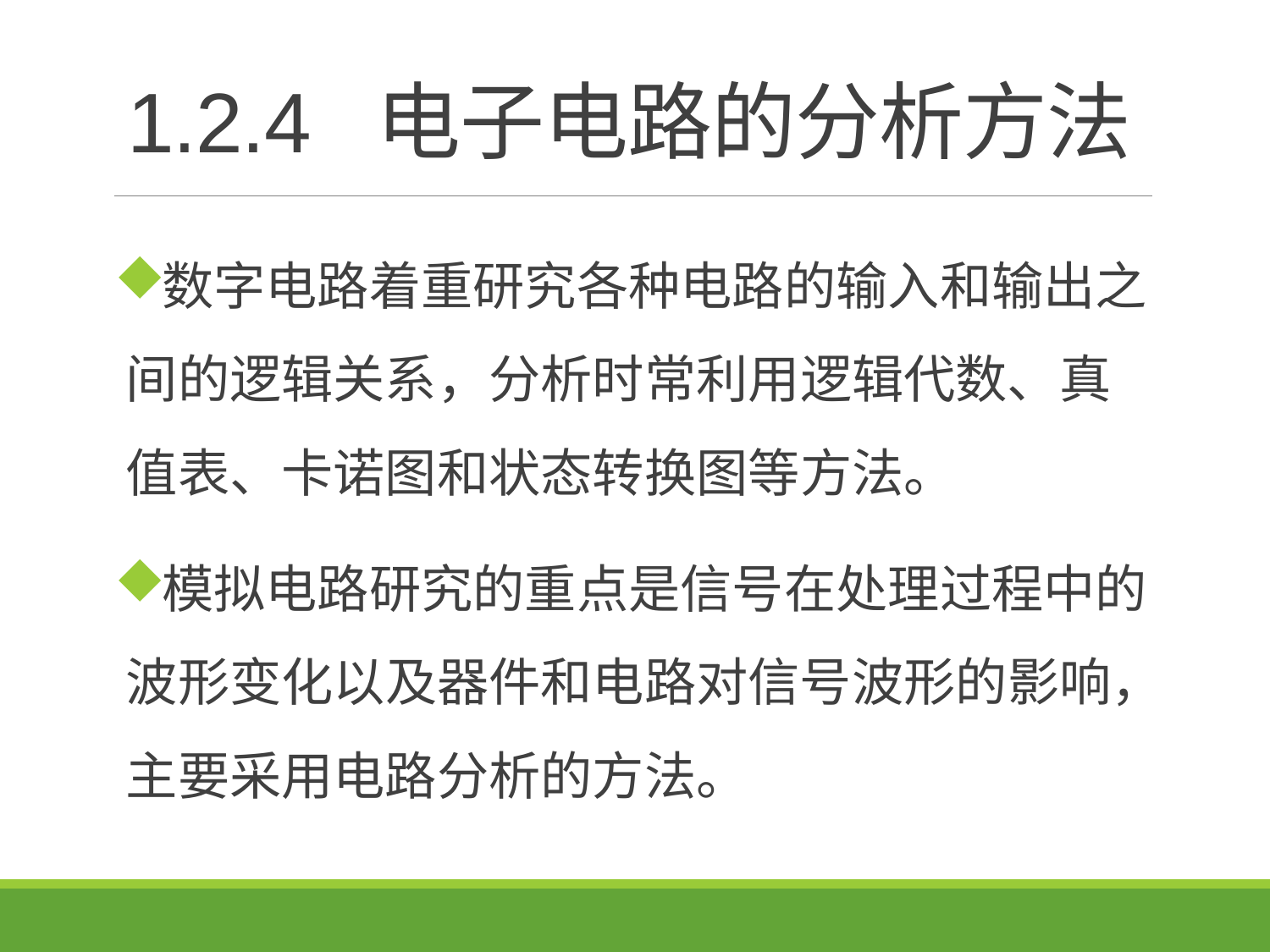

# 1.2.4  电子电路的分析方法
数字电路着重研究各种电路的输入和输出之间的逻辑关系，分析时常利用逻辑代数、真值表、卡诺图和状态转换图等方法。
模拟电路研究的重点是信号在处理过程中的波形变化以及器件和电路对信号波形的影响，主要采用电路分析的方法。